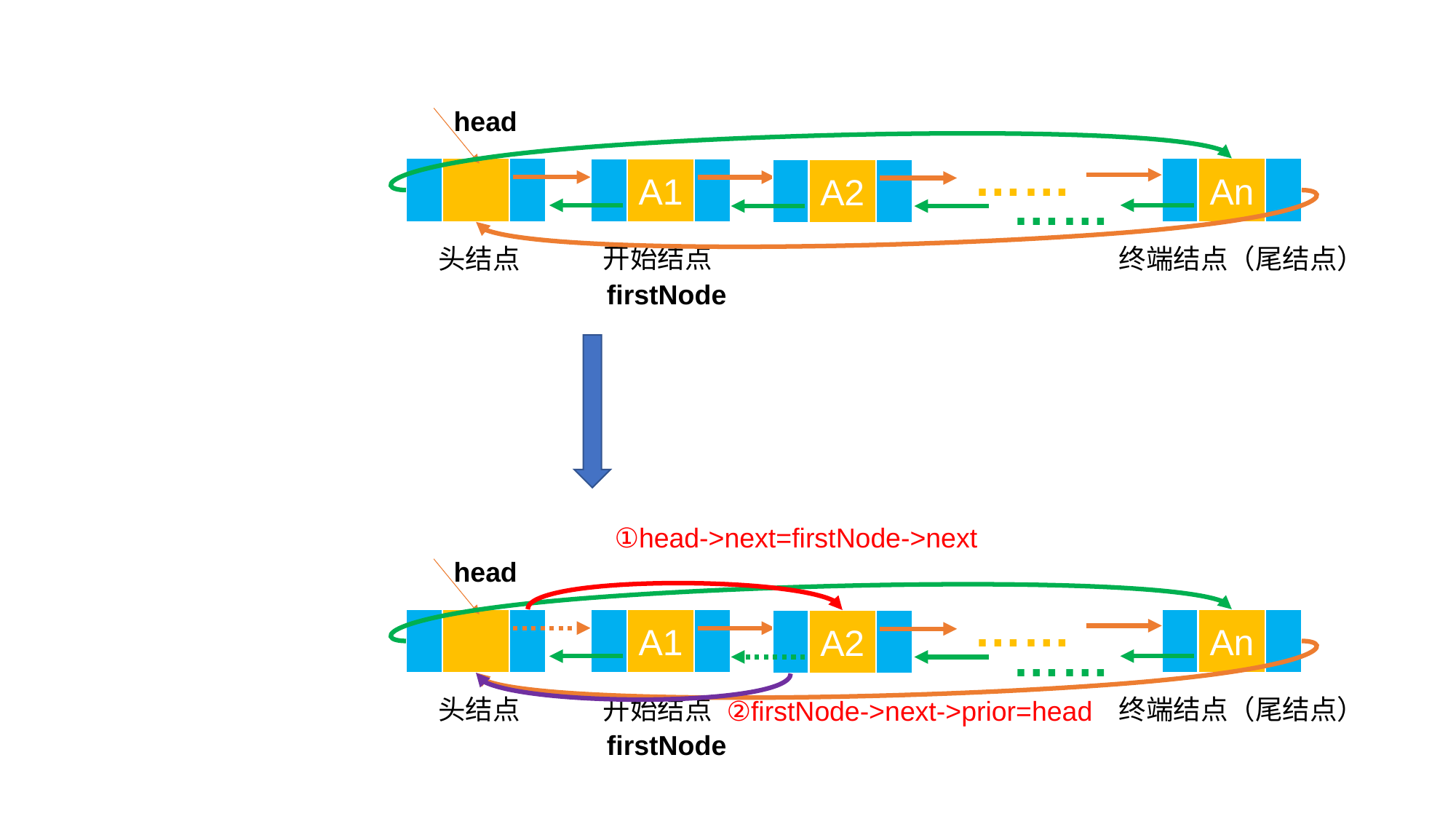

head
……

An

A1

A2

……
开始结点
头结点
终端结点（尾结点）
firstNode

①head->next=firstNode->next
head
……

An

A1

A2

……
开始结点
头结点
终端结点（尾结点）
②firstNode->next->prior=head
firstNode
head
……

An

A2

……
头结点
开始结点
终端结点（尾结点）